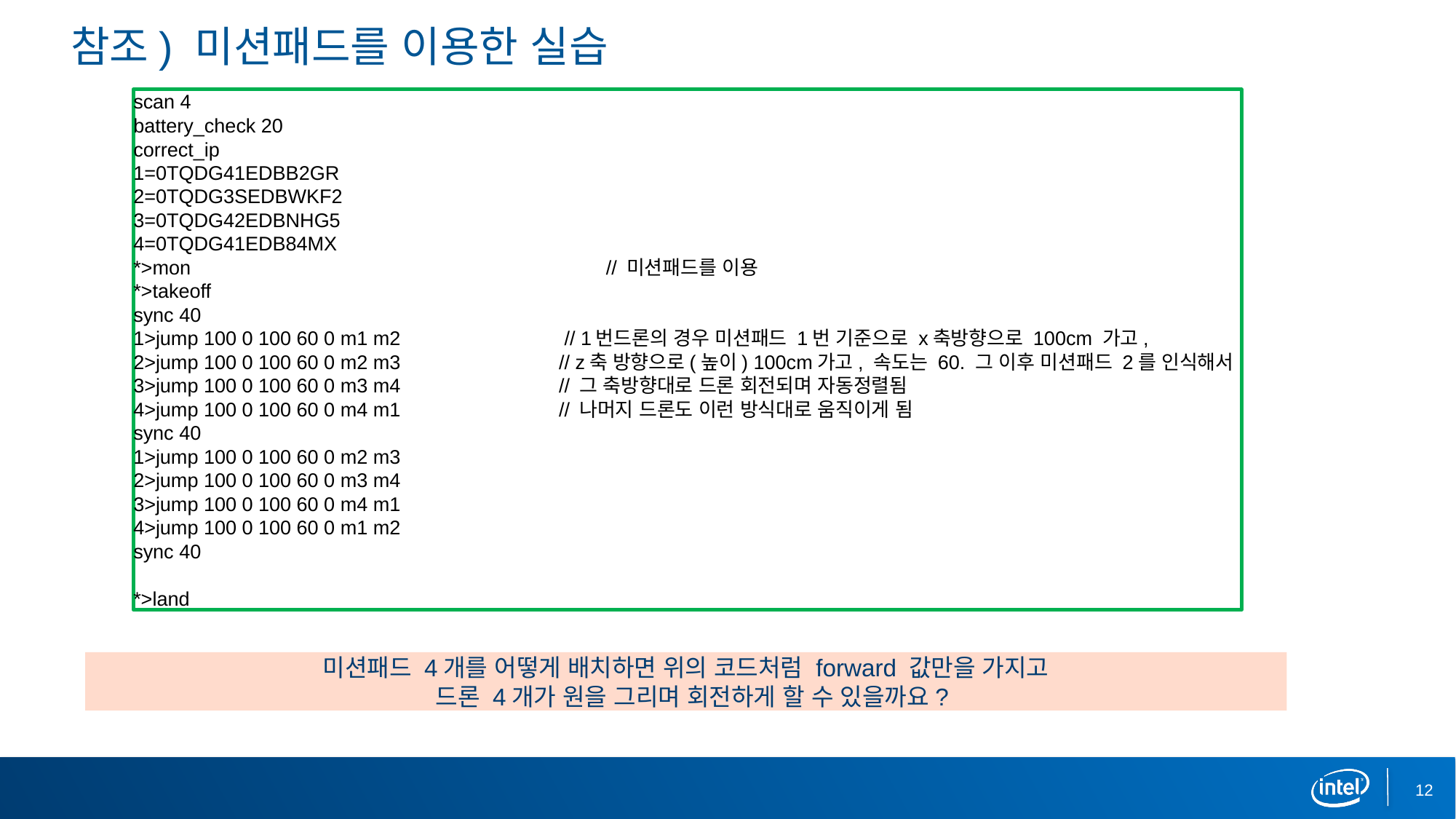

# 참조) 미션패드를 이용한 실습
scan 4
battery_check 20
correct_ip
1=0TQDG41EDBB2GR
2=0TQDG3SEDBWKF2
3=0TQDG42EDBNHG5
4=0TQDG41EDB84MX
*>mon                                                                            // 미션패드를 이용
*>takeoff
sync 40
1>jump 100 0 100 60 0 m1 m2                              // 1번드론의 경우 미션패드 1번 기준으로 x축방향으로 100cm 가고,
2>jump 100 0 100 60 0 m2 m3                             // z축 방향으로(높이) 100cm가고, 속도는 60. 그 이후 미션패드 2를 인식해서
3>jump 100 0 100 60 0 m3 m4                             // 그 축방향대로 드론 회전되며 자동정렬됨
4>jump 100 0 100 60 0 m4 m1                             // 나머지 드론도 이런 방식대로 움직이게 됨
sync 40
1>jump 100 0 100 60 0 m2 m3
2>jump 100 0 100 60 0 m3 m4
3>jump 100 0 100 60 0 m4 m1
4>jump 100 0 100 60 0 m1 m2
sync 40

*>land
미션패드 4개를 어떻게 배치하면 위의 코드처럼 forward 값만을 가지고
 드론 4개가 원을 그리며 회전하게 할 수 있을까요?
12